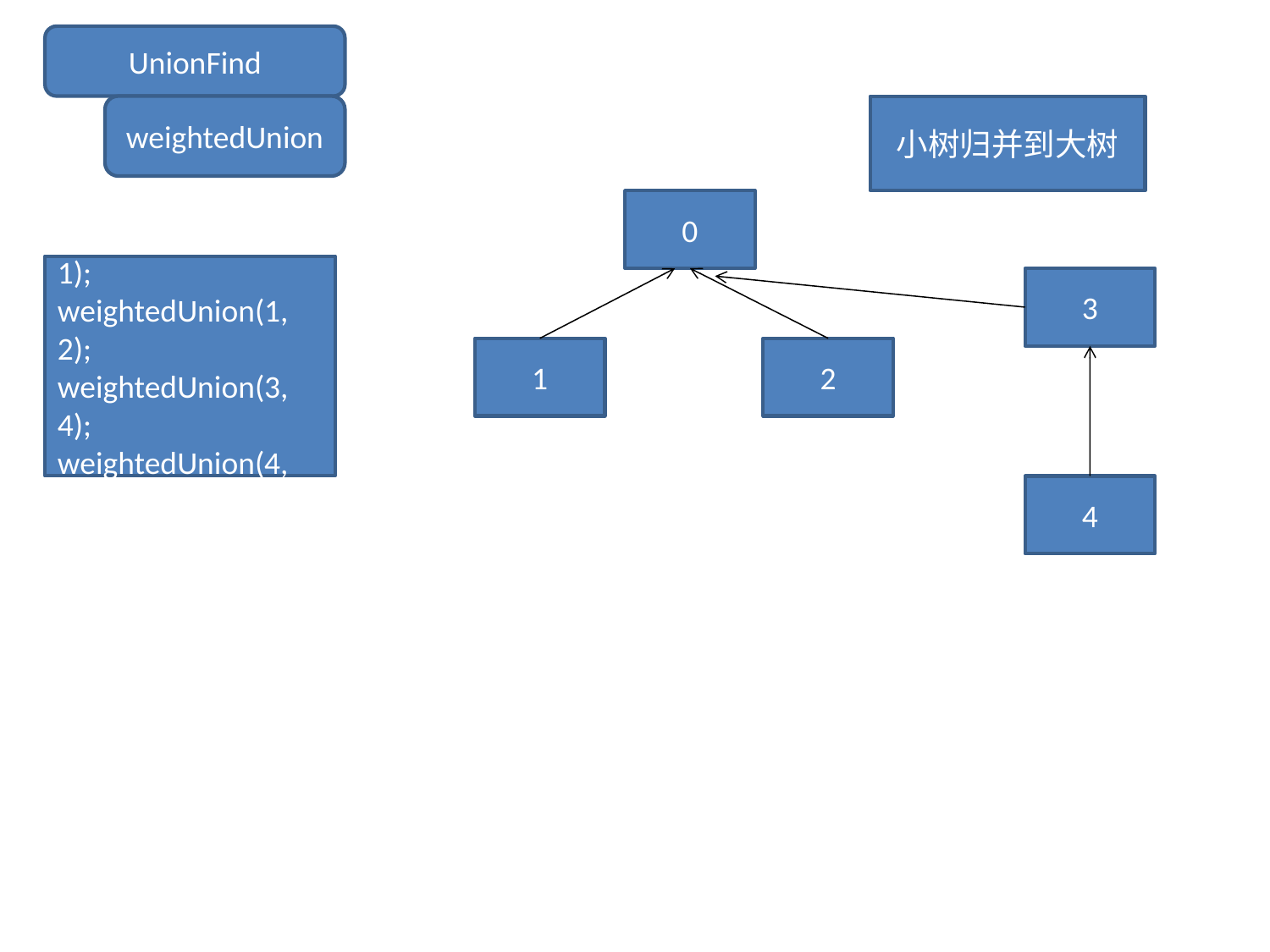

UnionFind
weightedUnion
小树归并到大树
0
weightedUnion(0, 1);
weightedUnion(1, 2);
weightedUnion(3, 4);
weightedUnion(4, 0);
3
1
2
4